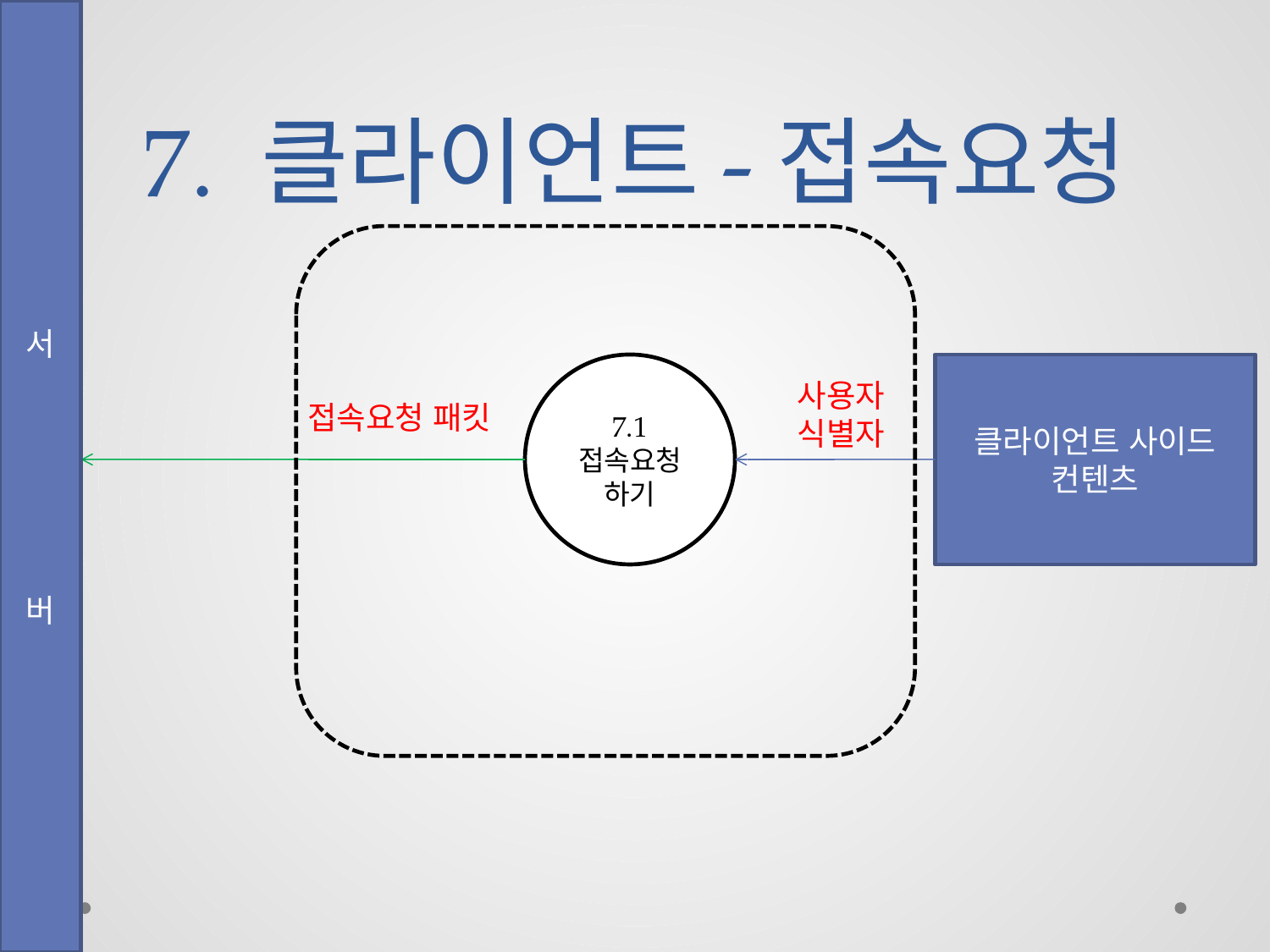

# 7. 클라이언트-접속요청
서

버

7.1
접속요청
하기
클라이언트 사이드
컨텐츠
사용자
식별자
접속요청 패킷